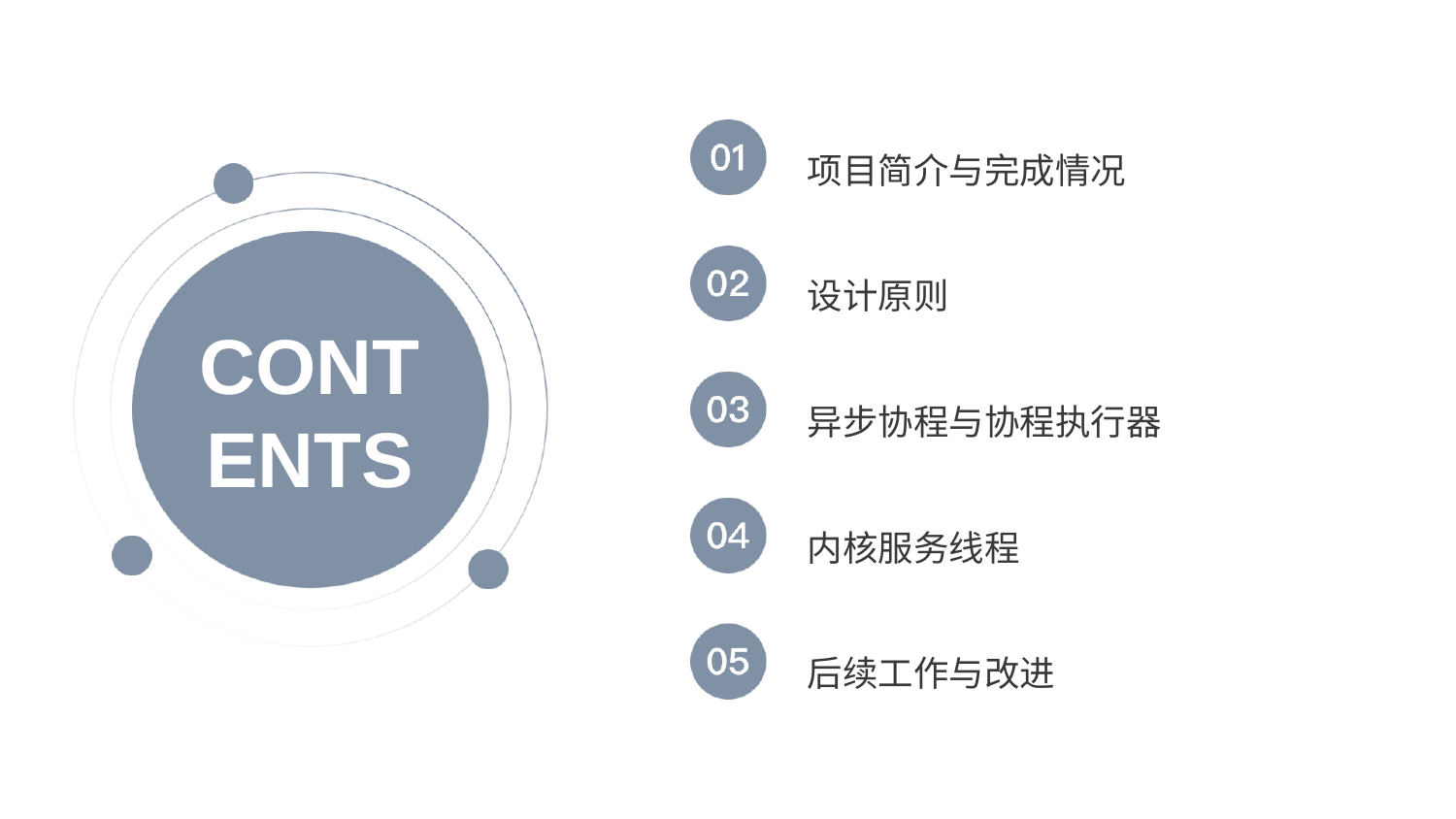

项目简介与完成情况
设计原则
CONTENTS
异步协程与协程执行器
内核服务线程
后续工作与改进